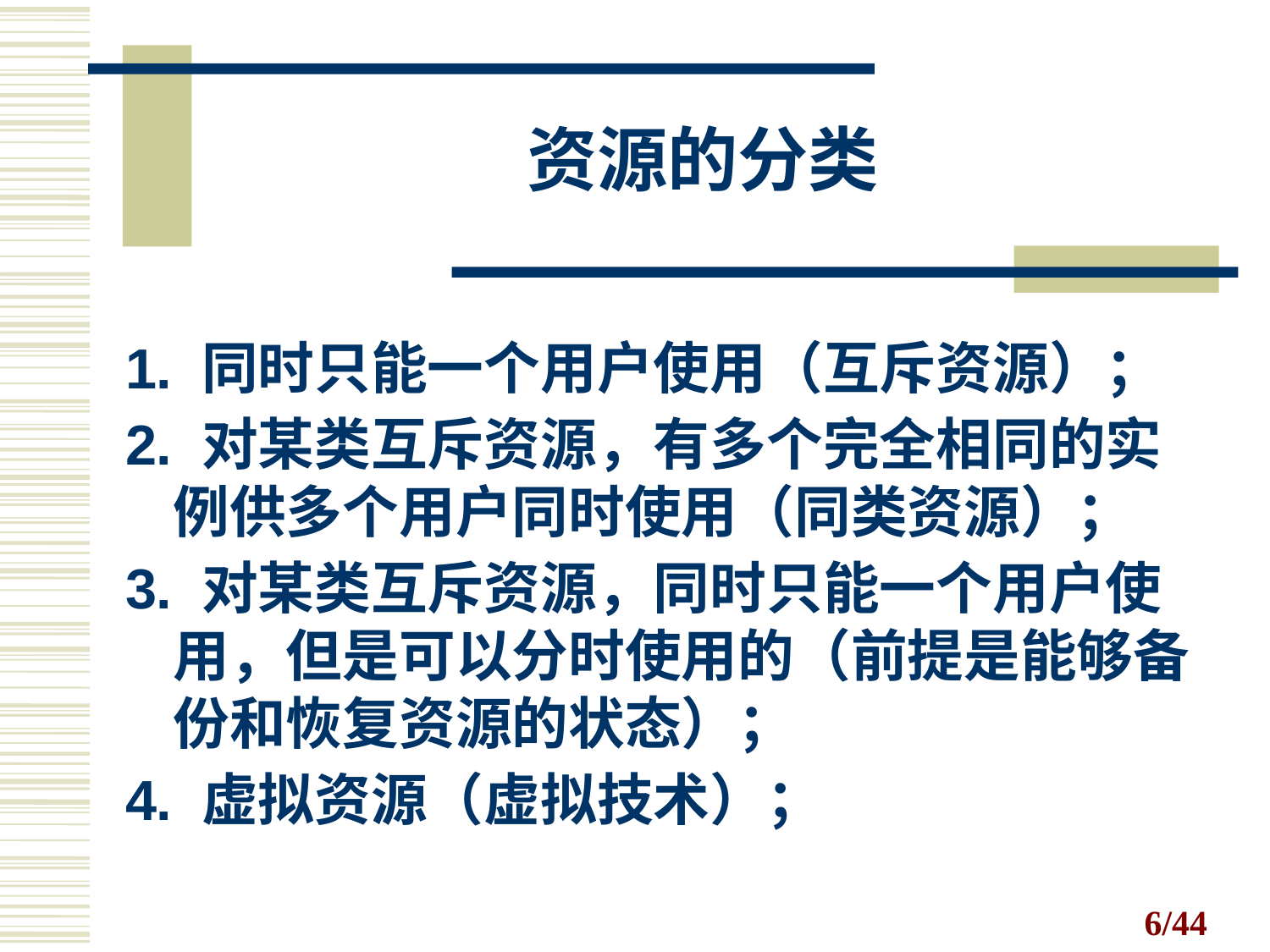

# 资源的分类
1. 同时只能一个用户使用（互斥资源）；
2. 对某类互斥资源，有多个完全相同的实例供多个用户同时使用（同类资源）；
3. 对某类互斥资源，同时只能一个用户使用，但是可以分时使用的（前提是能够备份和恢复资源的状态）；
4. 虚拟资源（虚拟技术）；
6/44